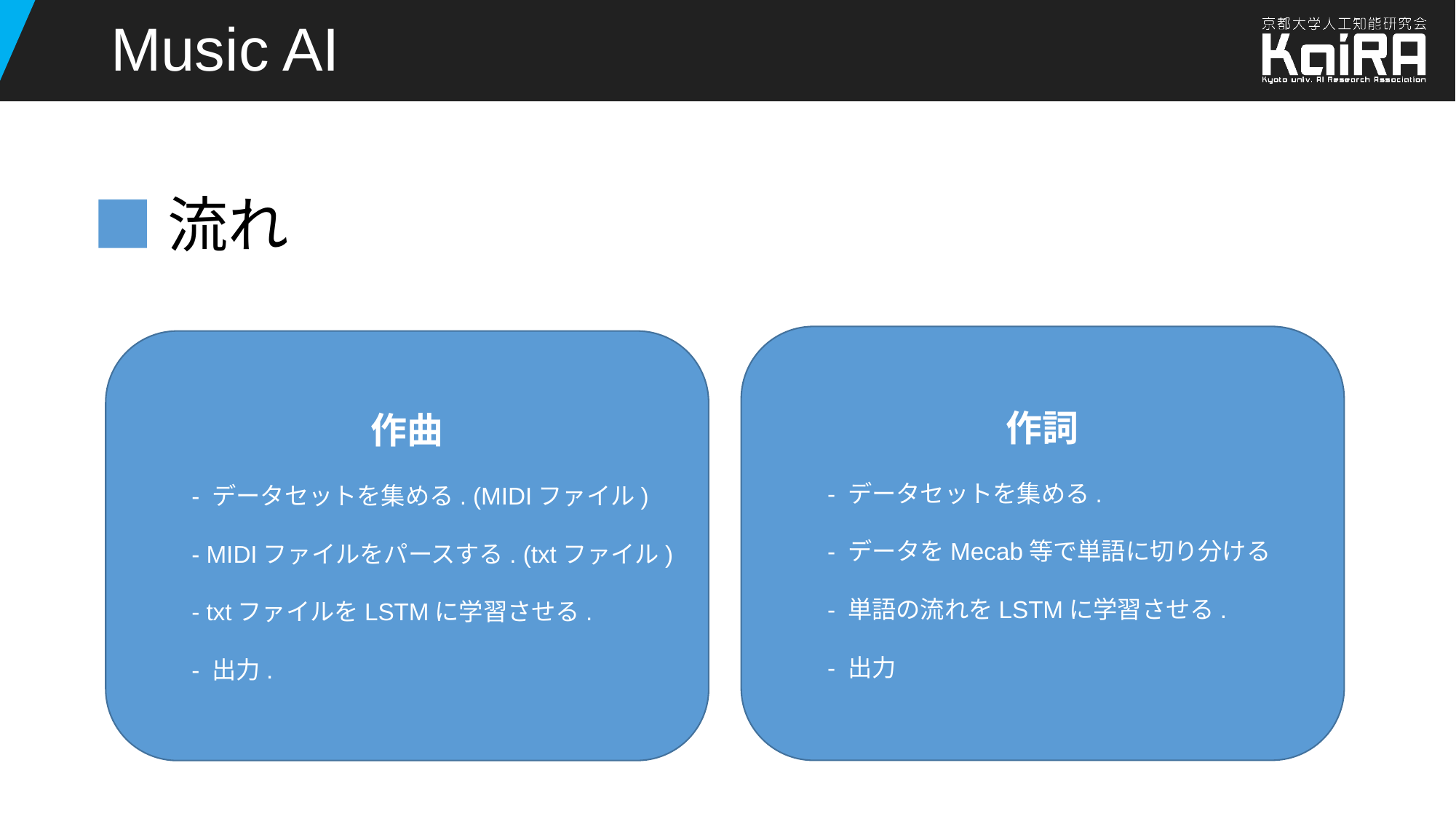

# Music AI
■流れ
作詞

　　- データセットを集める.

　　- データをMecab等で単語に切り分ける

　　- 単語の流れをLSTMに学習させる.

　　- 出力
作曲

　　- データセットを集める. (MIDIファイル)

　　- MIDIファイルをパースする. (txtファイル)

　　- txtファイルをLSTMに学習させる.

　　- 出力.